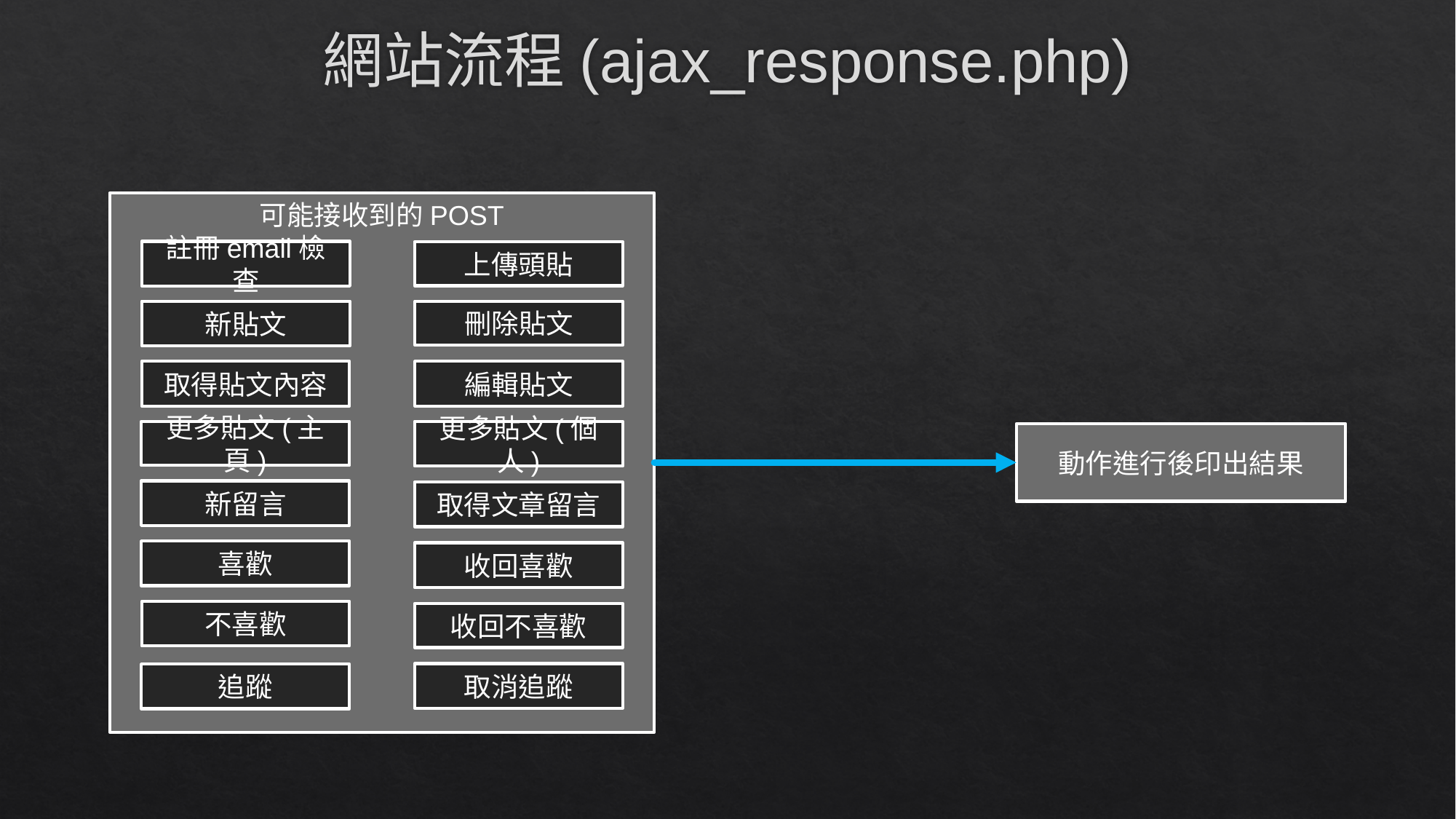

# 網站流程(ajax_response.php)

可能接收到的POST
註冊email檢查
上傳頭貼
新貼文
刪除貼文
取得貼文內容
編輯貼文
更多貼文(主頁)
更多貼文(個人)
動作進行後印出結果
新留言
取得文章留言
喜歡
收回喜歡
不喜歡
收回不喜歡
取消追蹤
追蹤